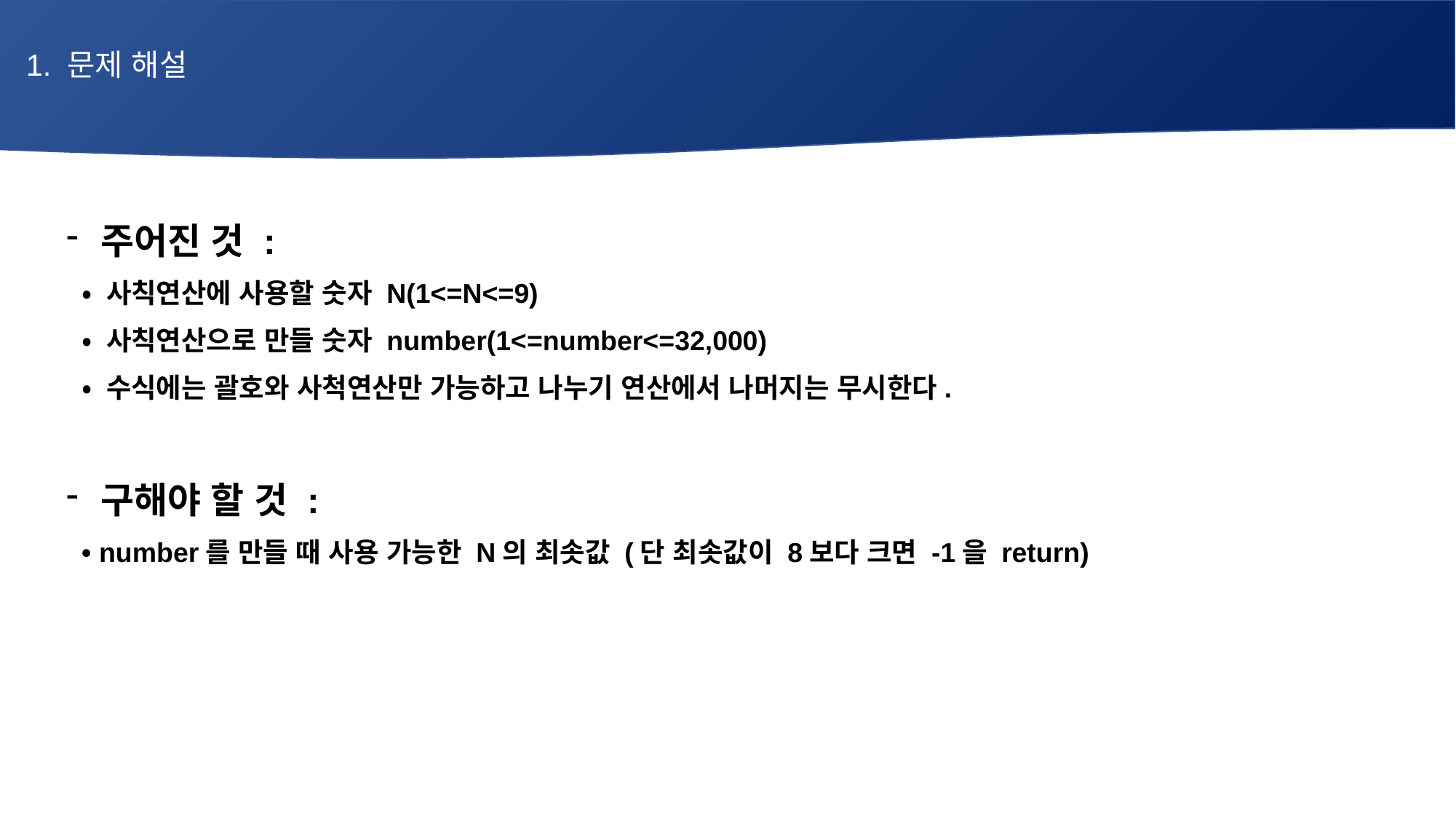

1. 문제 해설
# 매주 1 과제 LV2
주어진 것 :
  • 사칙연산에 사용할 숫자 N(1<=N<=9)
  • 사칙연산으로 만들 숫자 number(1<=number<=32,000)
  • 수식에는 괄호와 사척연산만 가능하고 나누기 연산에서 나머지는 무시한다.

구해야 할 것 :
  • number를 만들 때 사용 가능한 N의 최솟값 (단 최솟값이 8보다 크면 -1을 return)